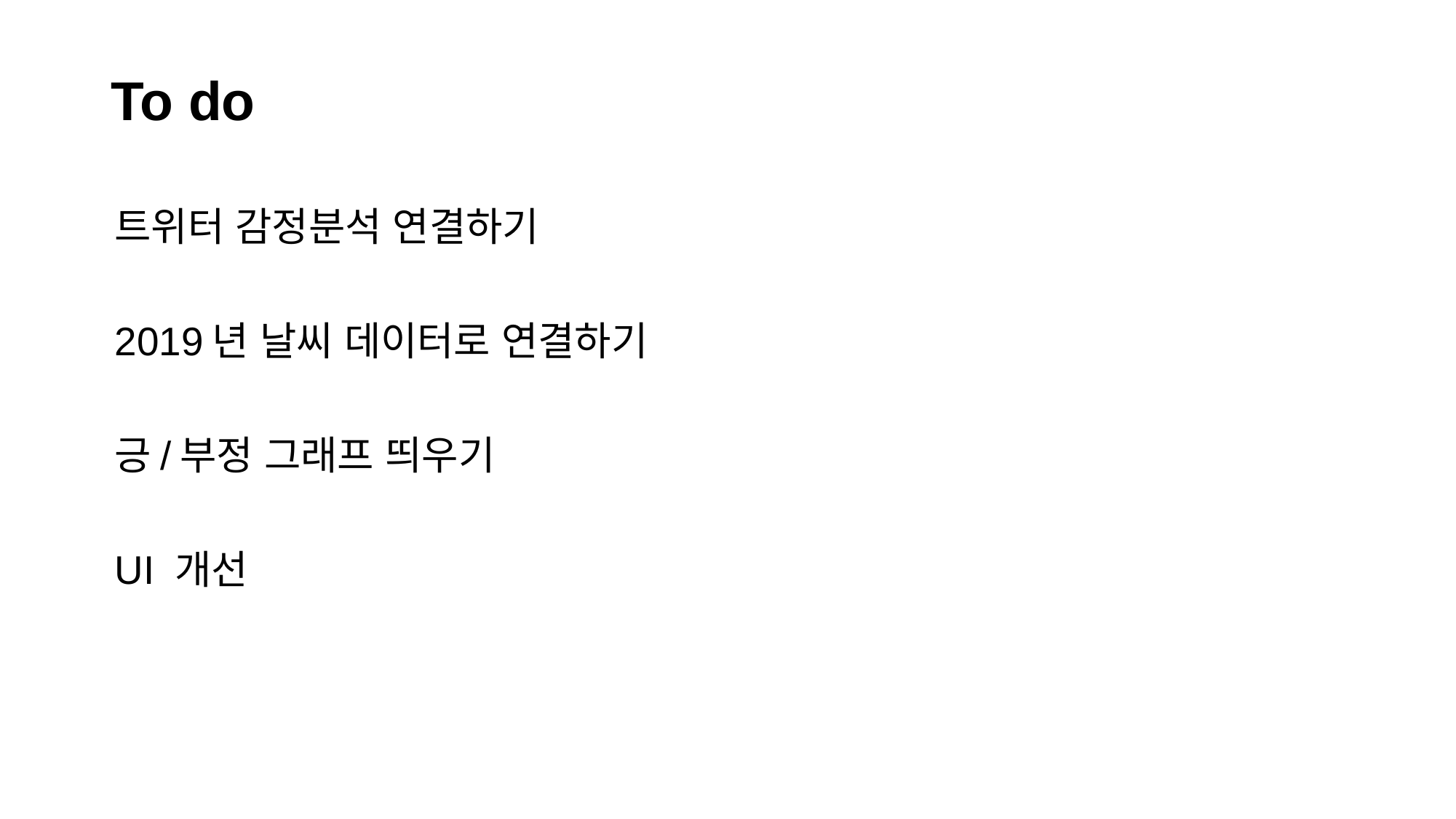

# To do
트위터 감정분석 연결하기

2019년 날씨 데이터로 연결하기

긍/부정 그래프 띄우기

UI 개선